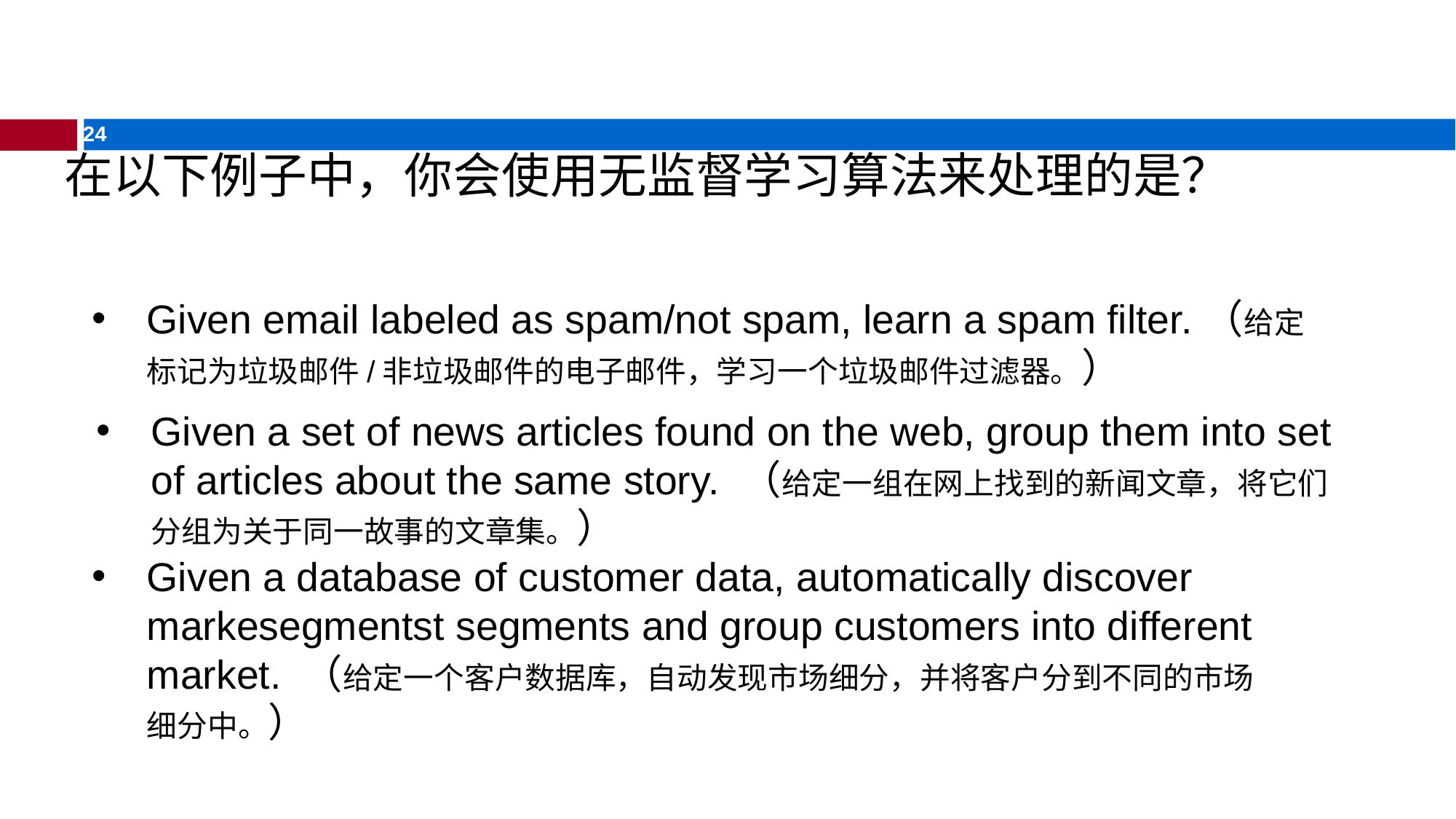

在以下例子中，你会使用无监督学习算法来处理的是？
Given email labeled as spam/not spam, learn a spam filter.（给定标记为垃圾邮件/非垃圾邮件的电子邮件，学习一个垃圾邮件过滤器。）
Given a set of news articles found on the web, group them into set of articles about the same story. （给定一组在网上找到的新闻文章，将它们分组为关于同一故事的文章集。）
Given a database of customer data, automatically discover markesegmentst segments and group customers into different market. （给定一个客户数据库，自动发现市场细分，并将客户分到不同的市场细分中。）